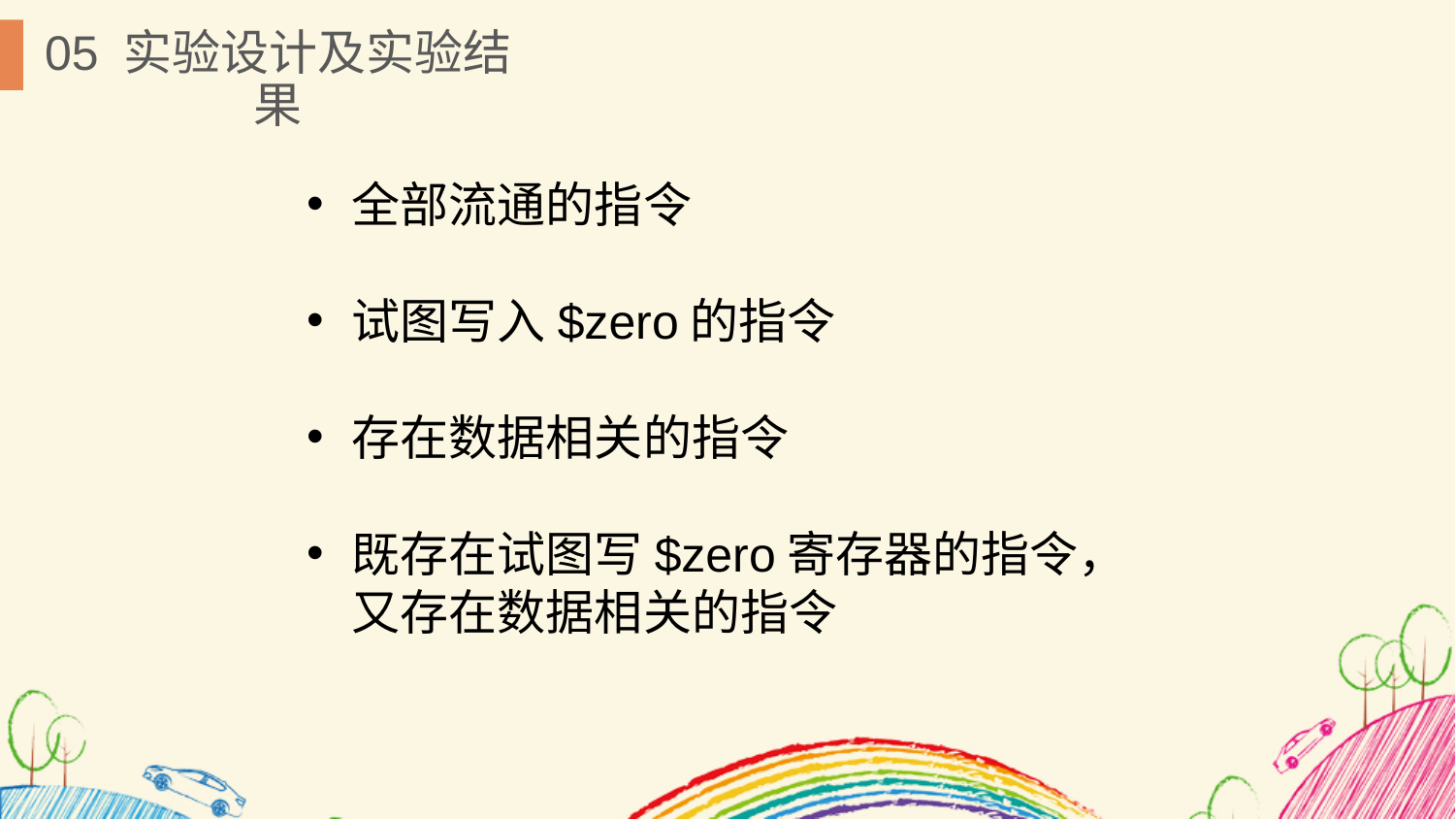

05 实验设计及实验结果
全部流通的指令

试图写入$zero的指令

存在数据相关的指令

既存在试图写$zero寄存器的指令，又存在数据相关的指令